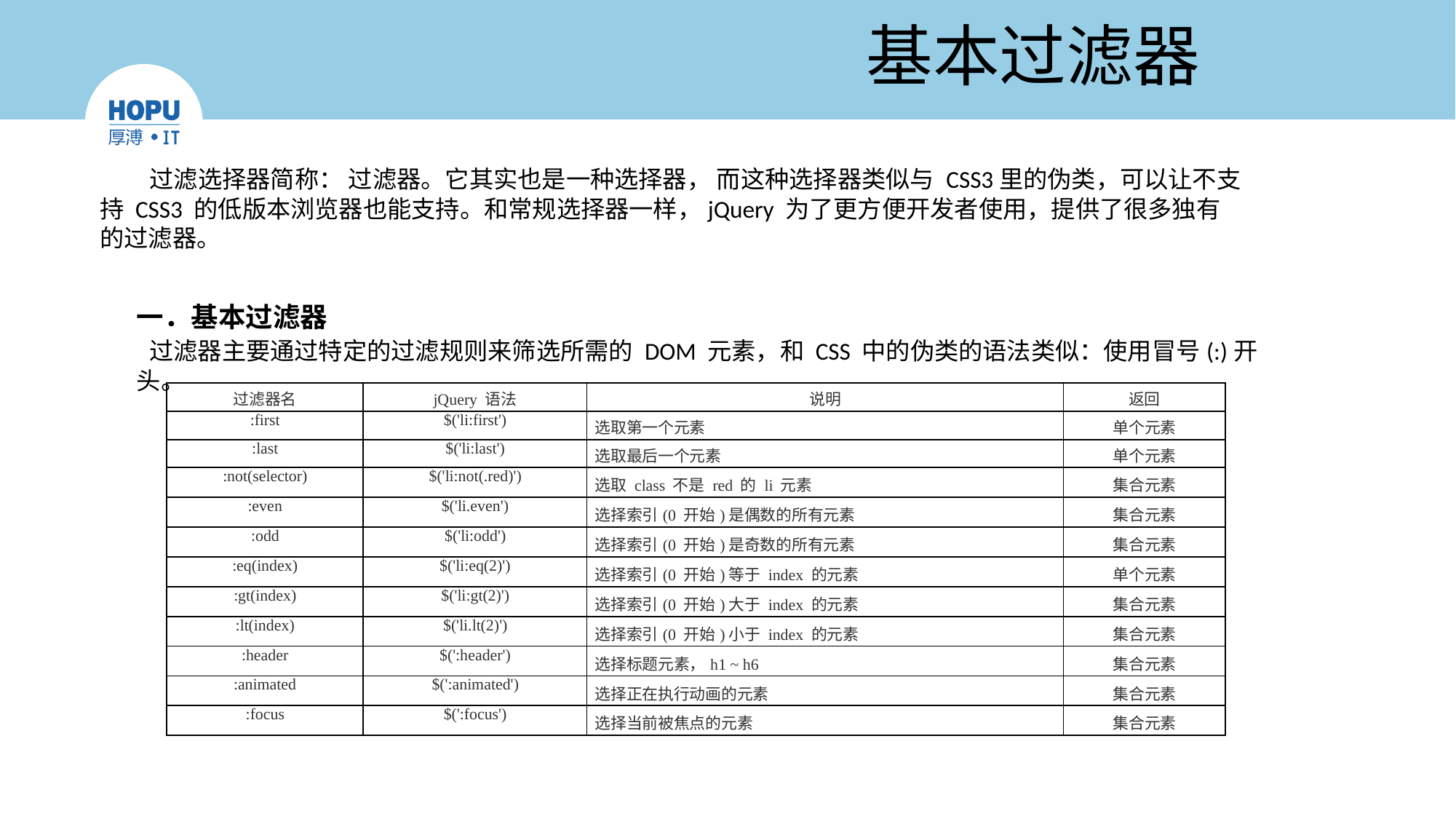

# 基本过滤器
       过滤选择器简称： 过滤器。它其实也是一种选择器， 而这种选择器类似与 CSS3里的伪类，可以让不支持 CSS3 的低版本浏览器也能支持。和常规选择器一样，jQuery 为了更方便开发者使用，提供了很多独有的过滤器。

一．基本过滤器
 过滤器主要通过特定的过滤规则来筛选所需的 DOM 元素，和 CSS 中的伪类的语法类似：使用冒号(:)开头。

| 过滤器名 | jQuery 语法 | 说明 | 返回 |
| --- | --- | --- | --- |
| :first | $('li:first') | 选取第一个元素 | 单个元素 |
| :last | $('li:last') | 选取最后一个元素 | 单个元素 |
| :not(selector) | $('li:not(.red)') | 选取 class 不是 red 的 li 元素 | 集合元素 |
| :even | $('li.even') | 选择索引(0 开始)是偶数的所有元素 | 集合元素 |
| :odd | $('li:odd') | 选择索引(0 开始)是奇数的所有元素 | 集合元素 |
| :eq(index) | $('li:eq(2)') | 选择索引(0 开始)等于 index 的元素 | 单个元素 |
| :gt(index) | $('li:gt(2)') | 选择索引(0 开始)大于 index 的元素 | 集合元素 |
| :lt(index) | $('li.lt(2)') | 选择索引(0 开始)小于 index 的元素 | 集合元素 |
| :header | $(':header') | 选择标题元素，h1 ~ h6 | 集合元素 |
| :animated | $(':animated') | 选择正在执行动画的元素 | 集合元素 |
| :focus | $(':focus') | 选择当前被焦点的元素 | 集合元素 |